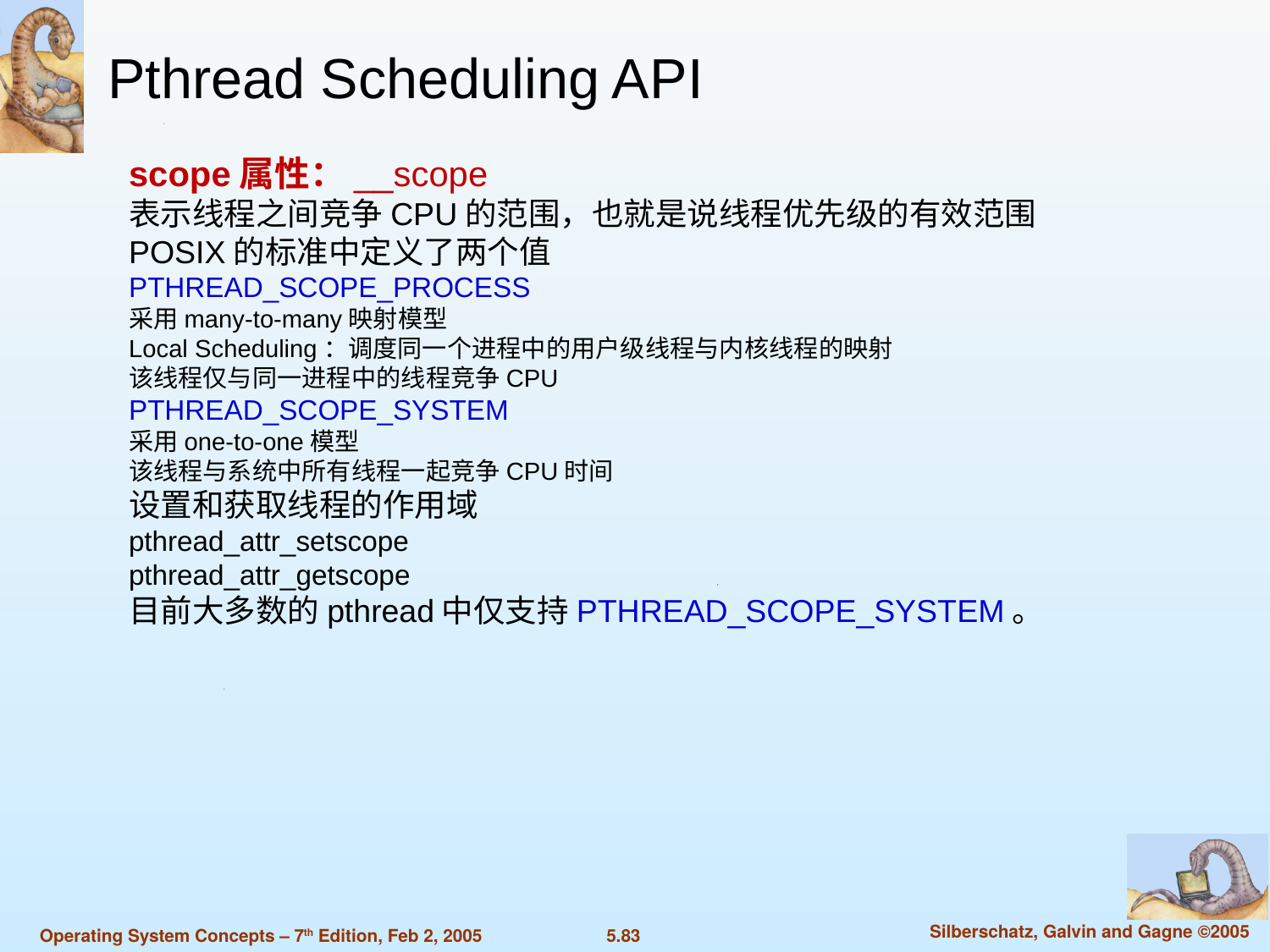

Pthread Scheduling API
scope属性：__scope
表示线程之间竞争CPU的范围，也就是说线程优先级的有效范围
POSIX的标准中定义了两个值
PTHREAD_SCOPE_PROCESS
采用many-to-many映射模型
Local Scheduling：调度同一个进程中的用户级线程与内核线程的映射
该线程仅与同一进程中的线程竞争CPU
PTHREAD_SCOPE_SYSTEM
采用one-to-one模型
该线程与系统中所有线程一起竞争CPU时间
设置和获取线程的作用域
pthread_attr_setscope
pthread_attr_getscope
目前大多数的pthread中仅支持PTHREAD_SCOPE_SYSTEM。